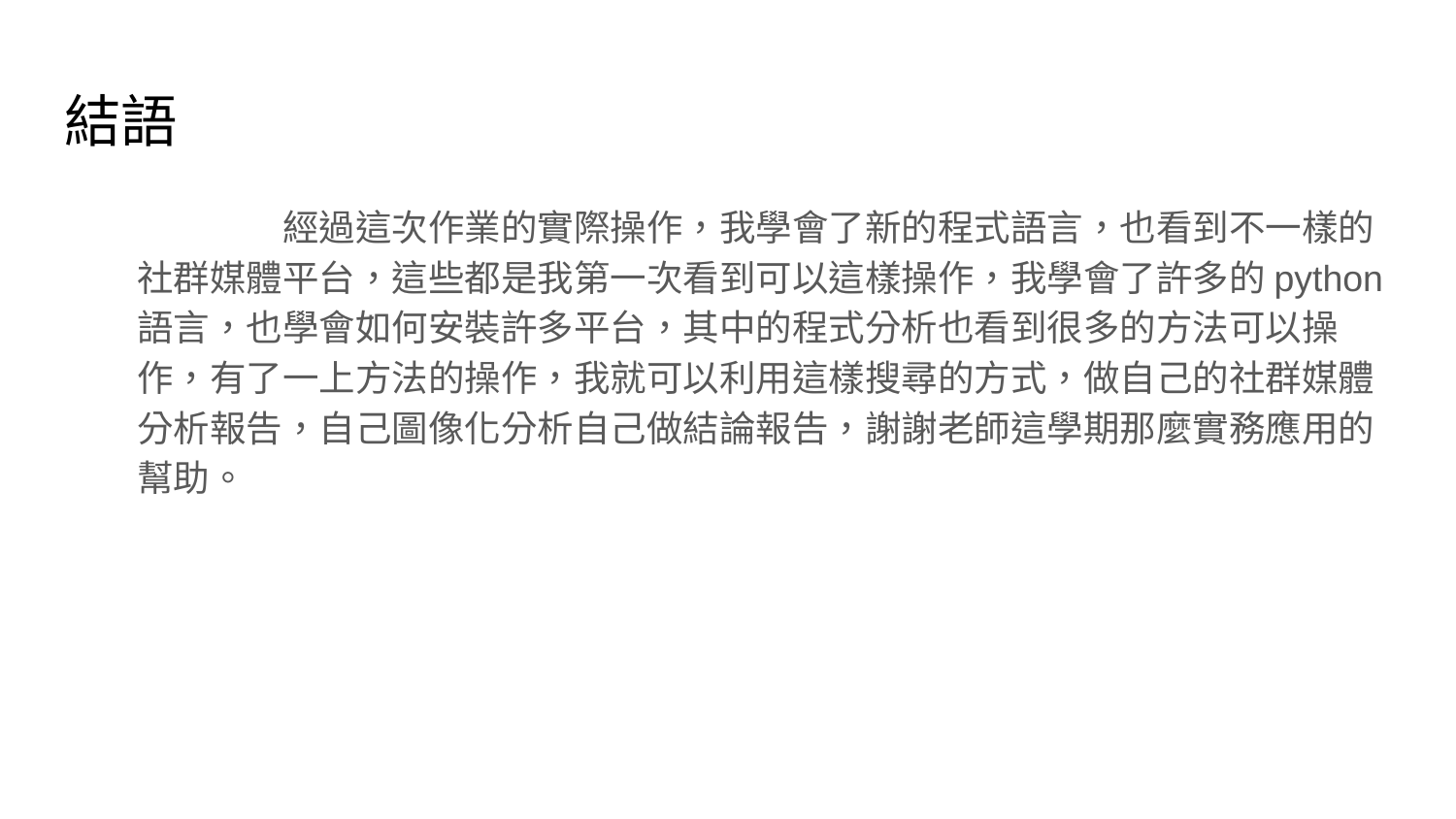

# 結語
		經過這次作業的實際操作，我學會了新的程式語言，也看到不一樣的社群媒體平台，這些都是我第一次看到可以這樣操作，我學會了許多的python語言，也學會如何安裝許多平台，其中的程式分析也看到很多的方法可以操作，有了一上方法的操作，我就可以利用這樣搜尋的方式，做自己的社群媒體分析報告，自己圖像化分析自己做結論報告，謝謝老師這學期那麼實務應用的幫助。